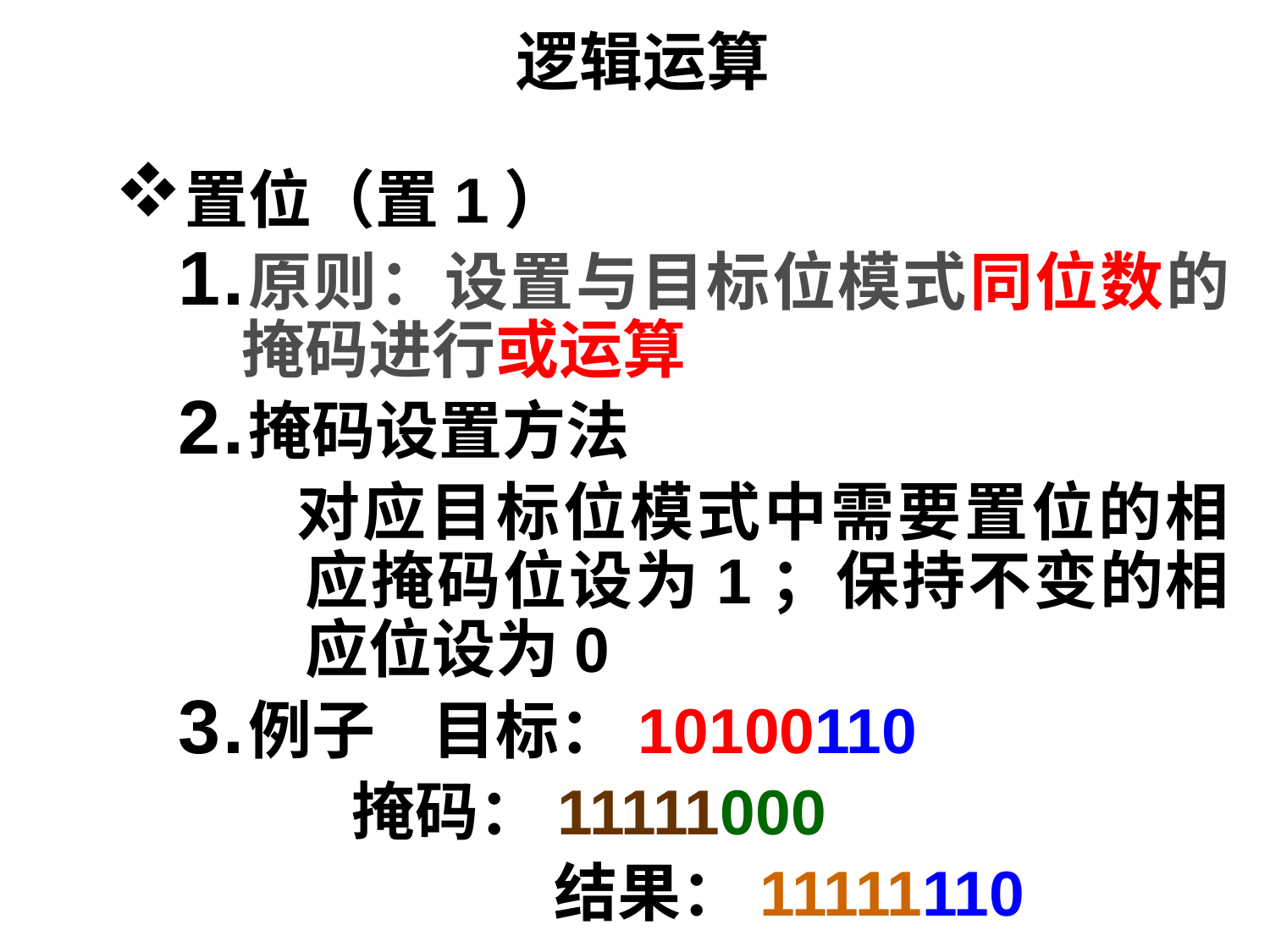

逻辑运算

置位（置1）
原则：设置与目标位模式同位数的掩码进行或运算
掩码设置方法
  对应目标位模式中需要置位的相应掩码位设为1；保持不变的相应位设为0
例子    目标：10100110
           掩码：11111000
			   结果：11111110